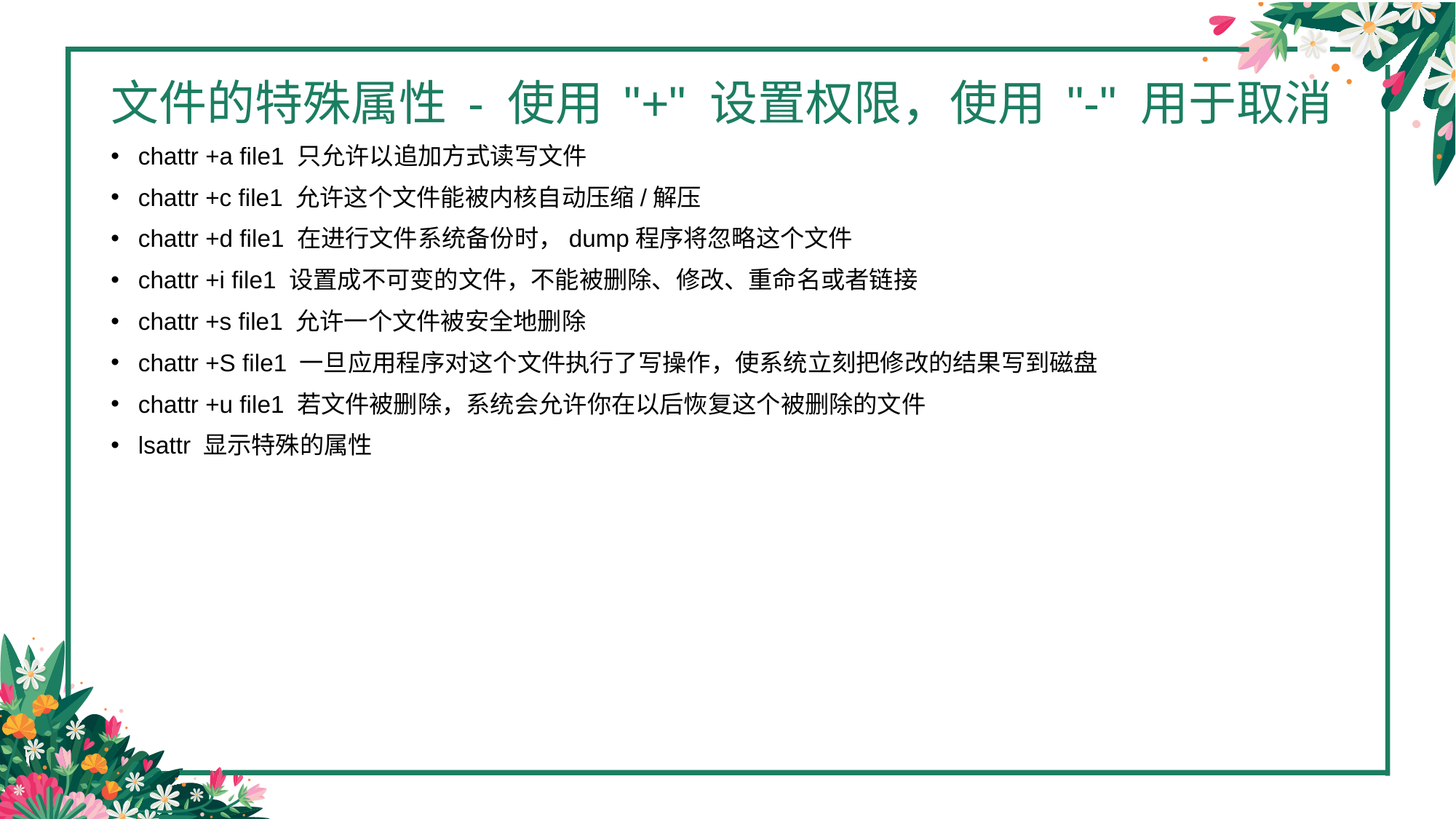

# 文件的特殊属性 - 使用 "+" 设置权限，使用 "-" 用于取消
chattr +a file1 只允许以追加方式读写文件
chattr +c file1 允许这个文件能被内核自动压缩/解压
chattr +d file1 在进行文件系统备份时，dump程序将忽略这个文件
chattr +i file1 设置成不可变的文件，不能被删除、修改、重命名或者链接
chattr +s file1 允许一个文件被安全地删除
chattr +S file1 一旦应用程序对这个文件执行了写操作，使系统立刻把修改的结果写到磁盘
chattr +u file1 若文件被删除，系统会允许你在以后恢复这个被删除的文件
lsattr 显示特殊的属性